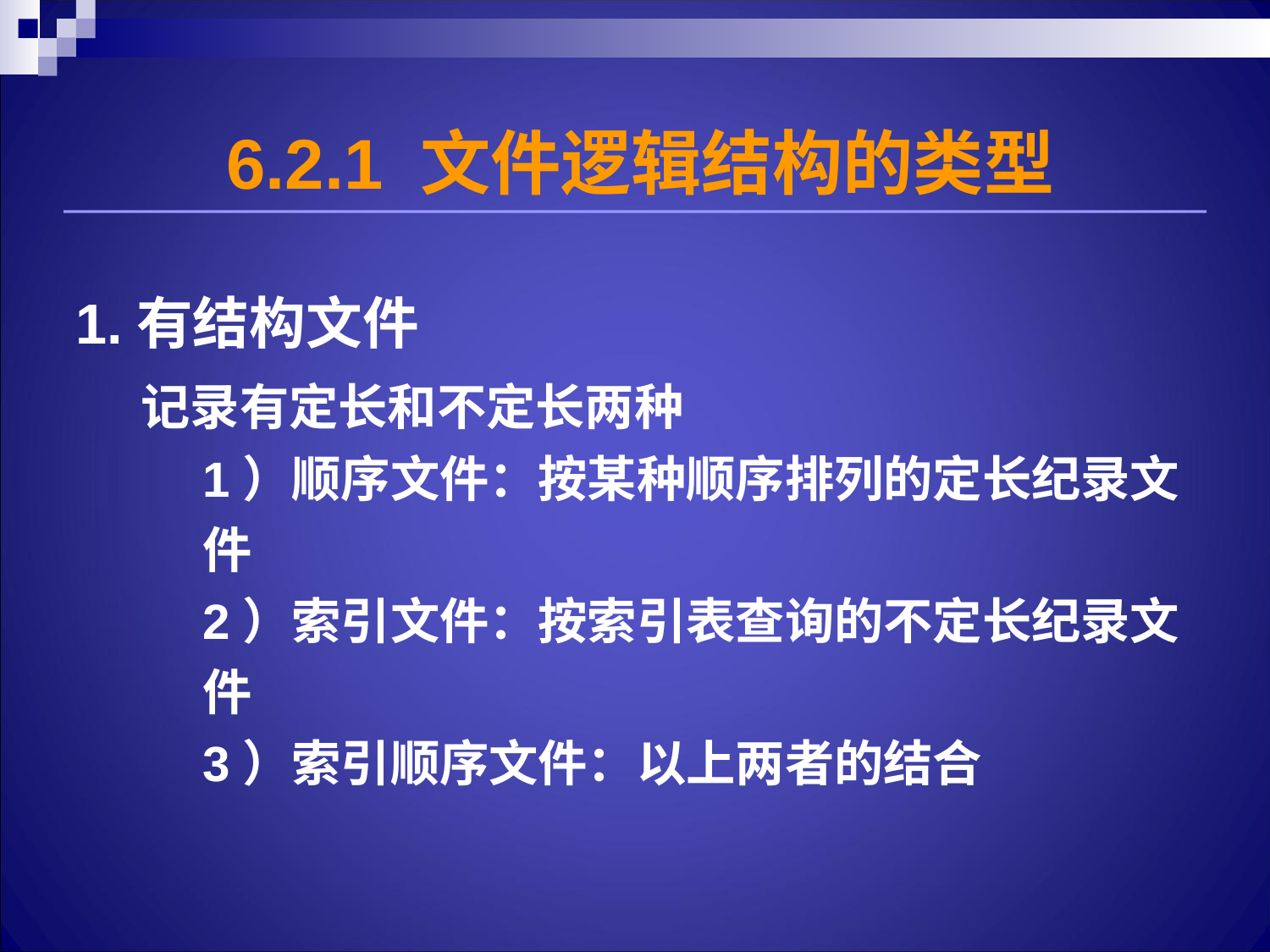

6.2.1 文件逻辑结构的类型

1.有结构文件
    记录有定长和不定长两种
1）顺序文件：按某种顺序排列的定长纪录文件
2）索引文件：按索引表查询的不定长纪录文件
3）索引顺序文件：以上两者的结合